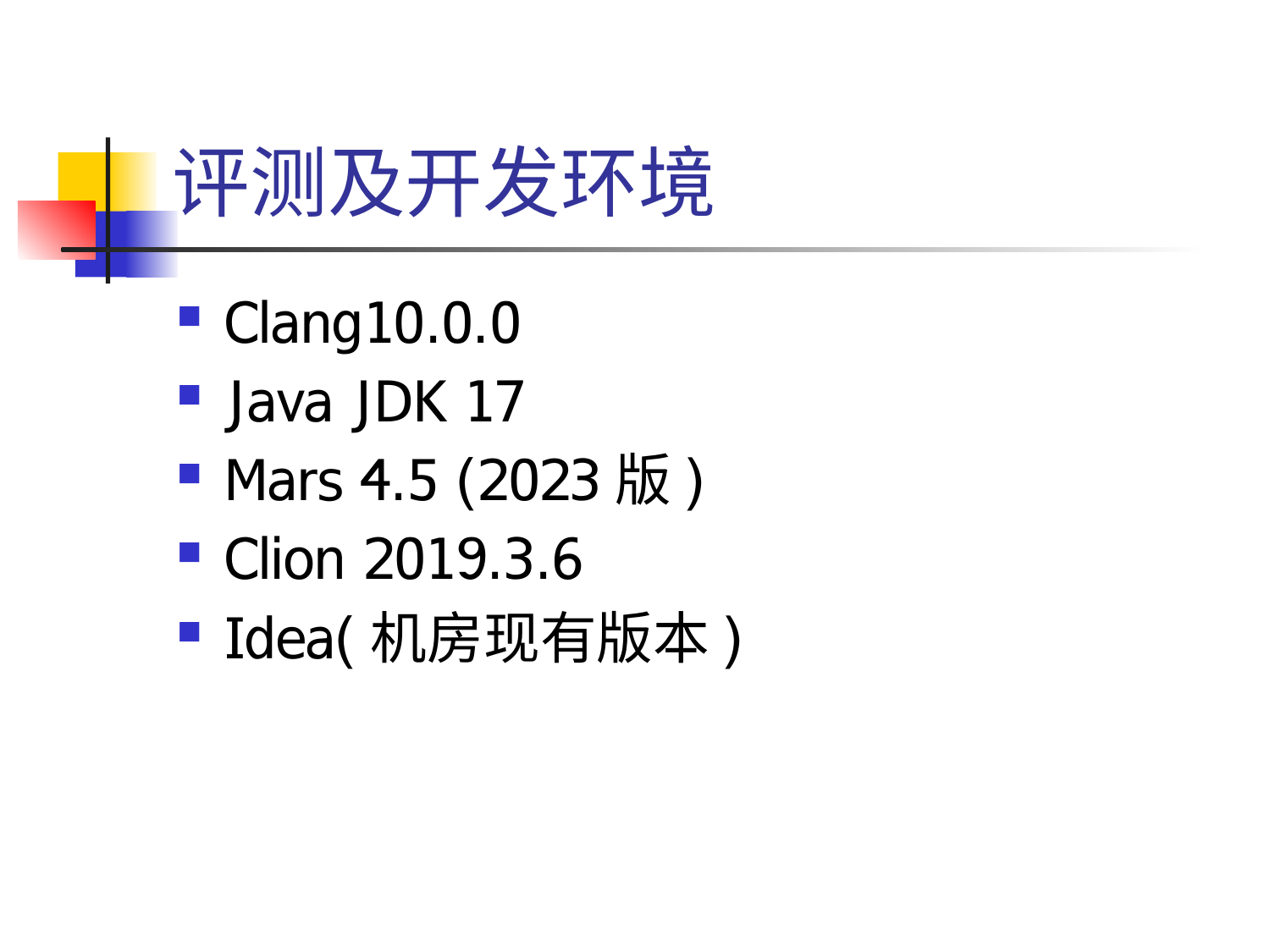

# 评测及开发环境
Clang10.0.0
Java JDK 17
Mars 4.5 (2023版)
Clion 2019.3.6
Idea(机房现有版本)